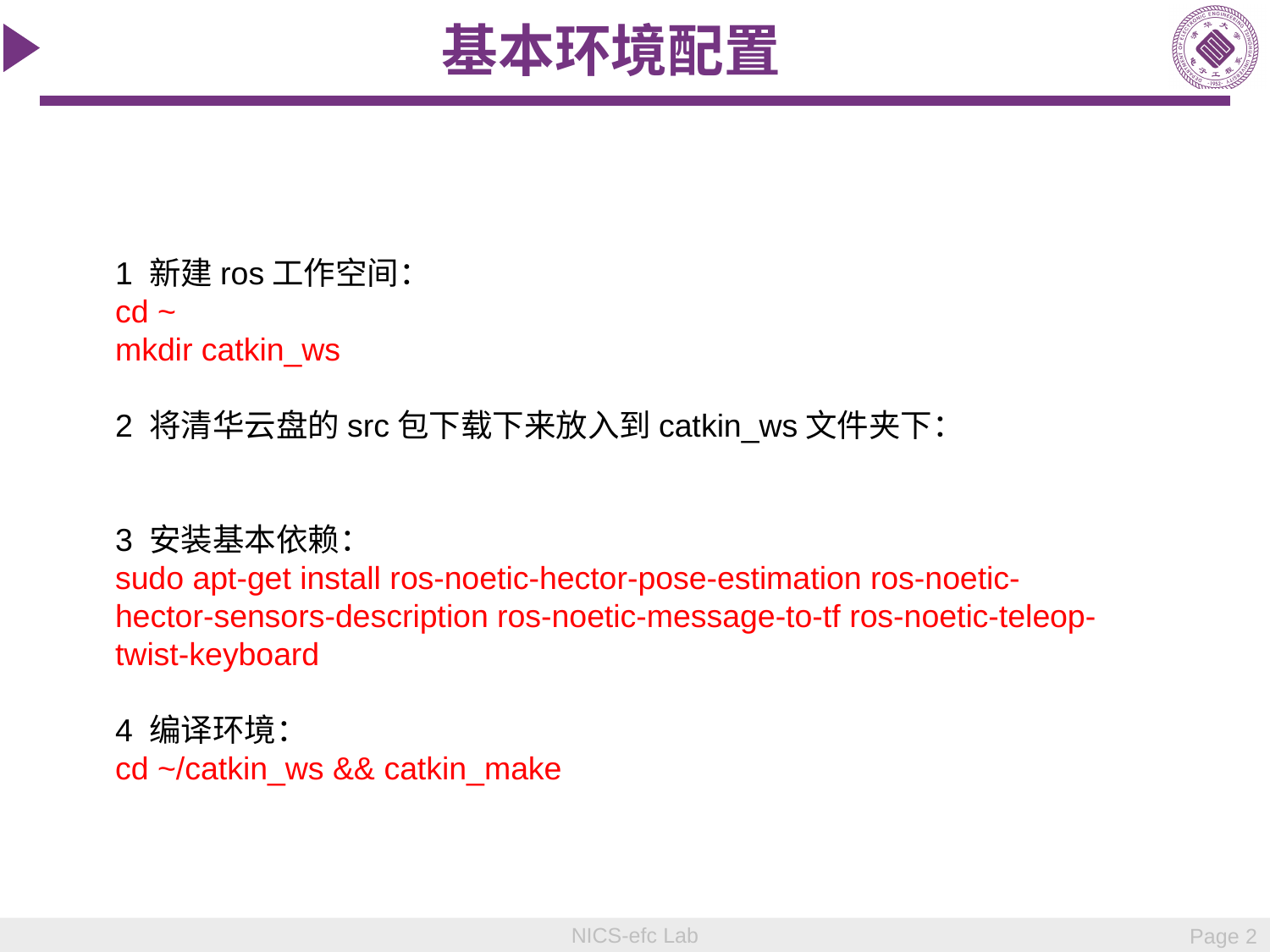

# 基本环境配置
1 新建ros工作空间：
cd ~
mkdir catkin_ws

2 将清华云盘的src包下载下来放入到catkin_ws文件夹下：

3 安装基本依赖：
sudo apt-get install ros-noetic-hector-pose-estimation ros-noetic-hector-sensors-description ros-noetic-message-to-tf ros-noetic-teleop-twist-keyboard

4 编译环境：
cd ~/catkin_ws && catkin_make
NICS-efc Lab

Page 2